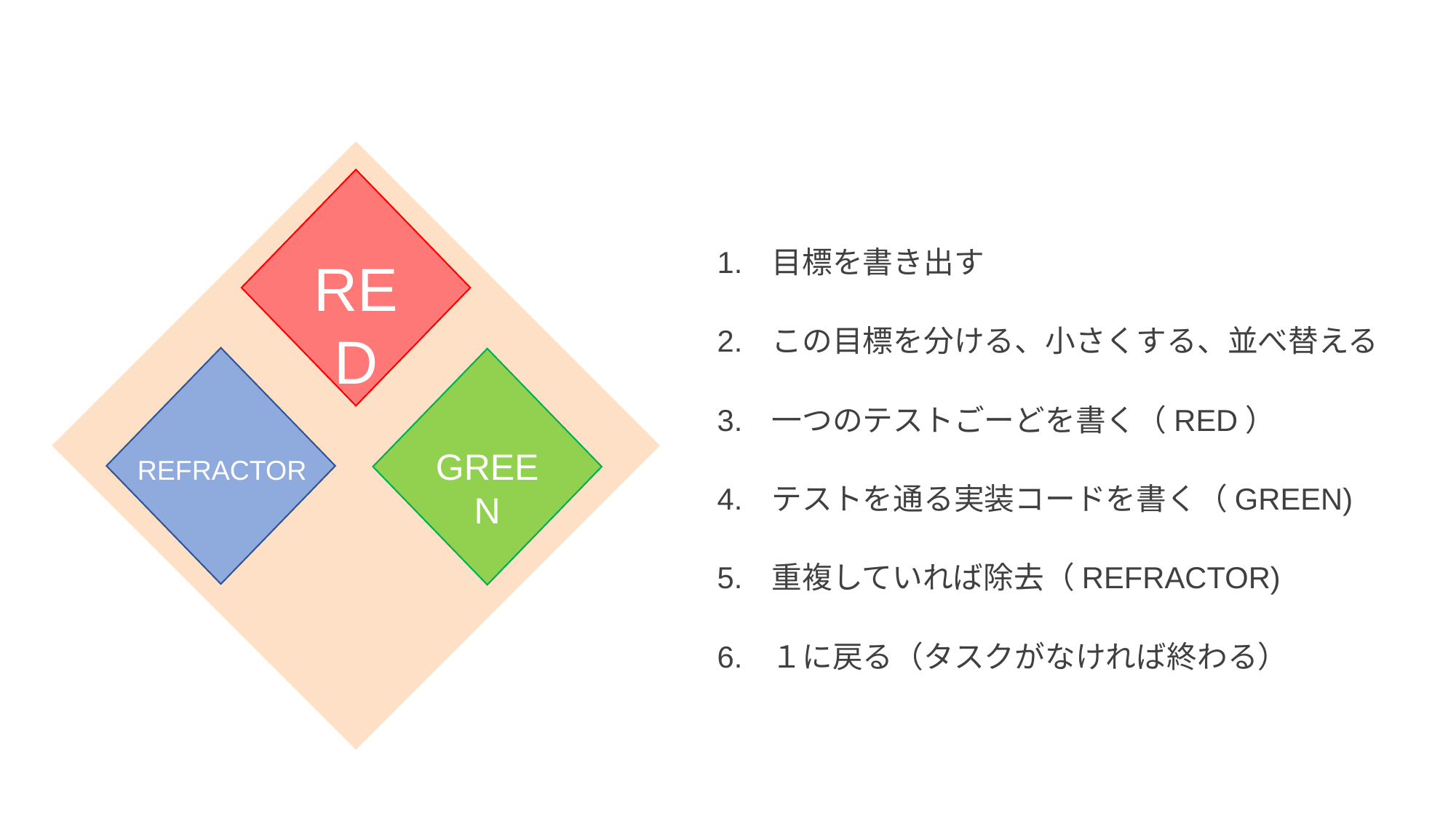

目標を書き出す
この目標を分ける、小さくする、並べ替える
一つのテストごーどを書く（RED）
テストを通る実装コードを書く（GREEN)
重複していれば除去（REFRACTOR)
１に戻る（タスクがなければ終わる）
RED

GREEN
REFRACTOR